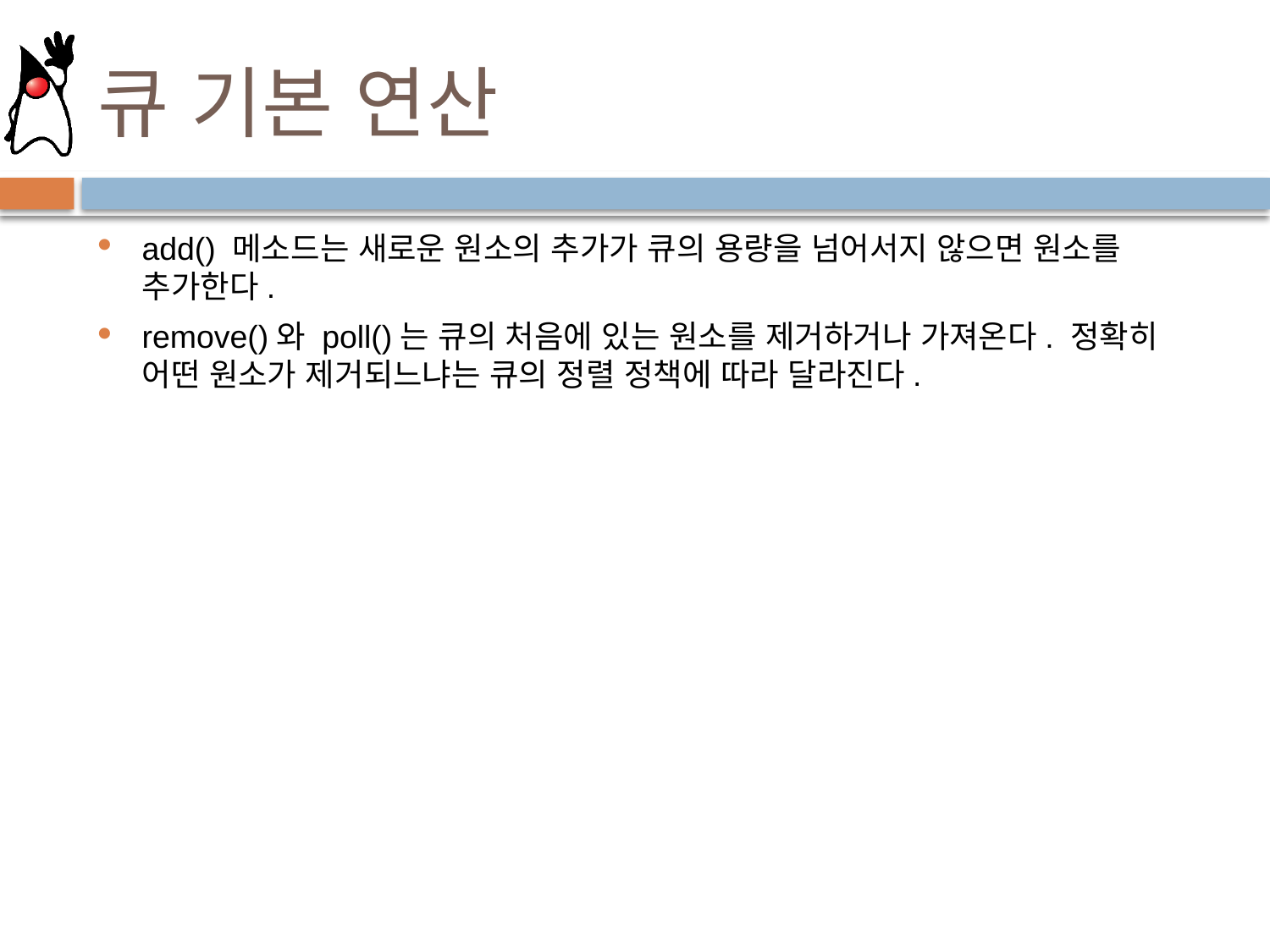

# 큐 기본 연산
add() 메소드는 새로운 원소의 추가가 큐의 용량을 넘어서지 않으면 원소를 추가한다.
remove()와 poll()는 큐의 처음에 있는 원소를 제거하거나 가져온다. 정확히 어떤 원소가 제거되느냐는 큐의 정렬 정책에 따라 달라진다.